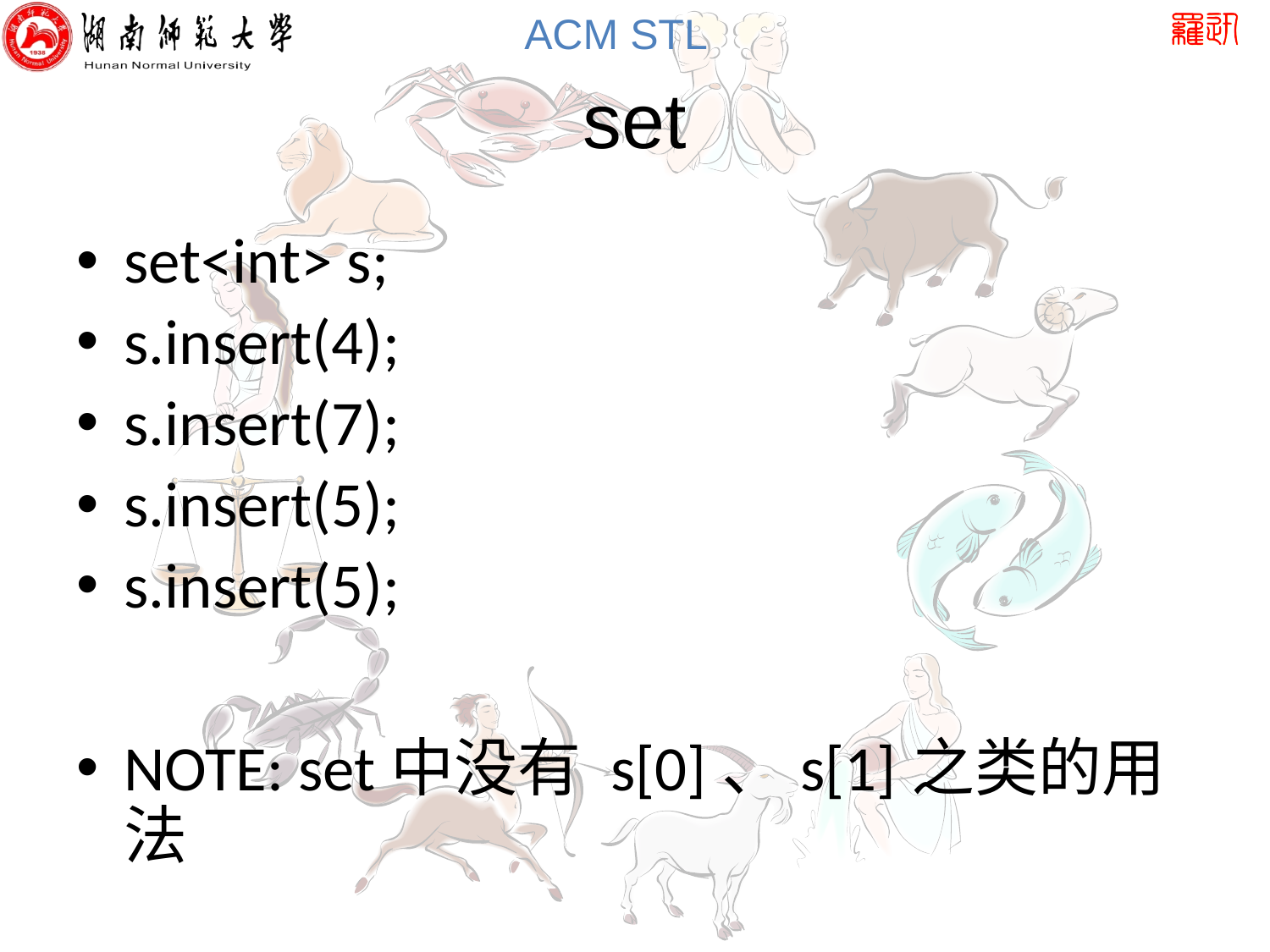

# set
set<int> s;
s.insert(4);
s.insert(7);
s.insert(5);
s.insert(5);

NOTE: set中没有 s[0]、s[1]之类的用法